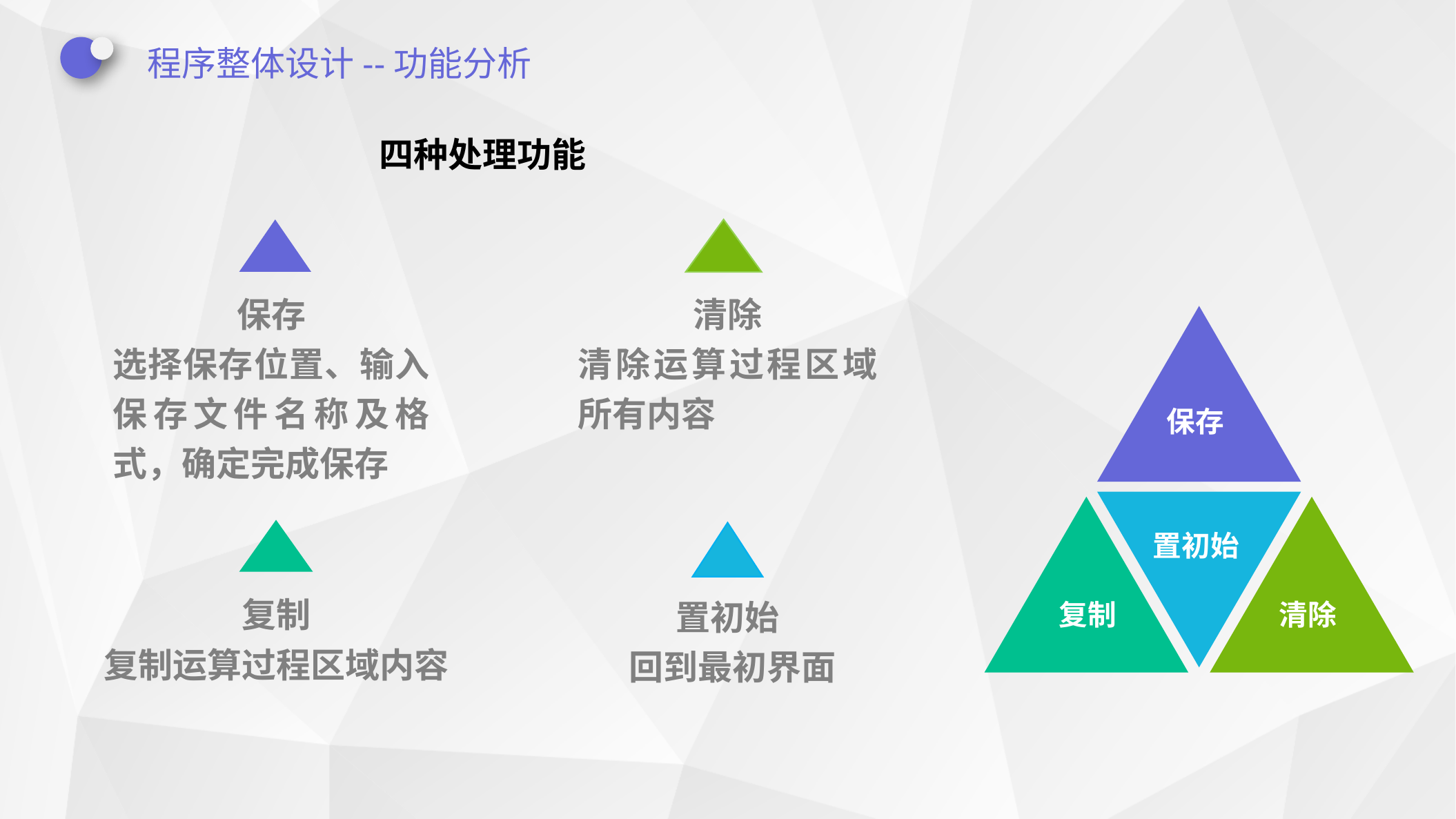

程序整体设计--功能分析

四种处理功能

保存
选择保存位置、输入保存文件名称及格式，确定完成保存

清除
清除运算过程区域所有内容

保存

置初始
复制
清除

复制
复制运算过程区域内容

置初始
 回到最初界面